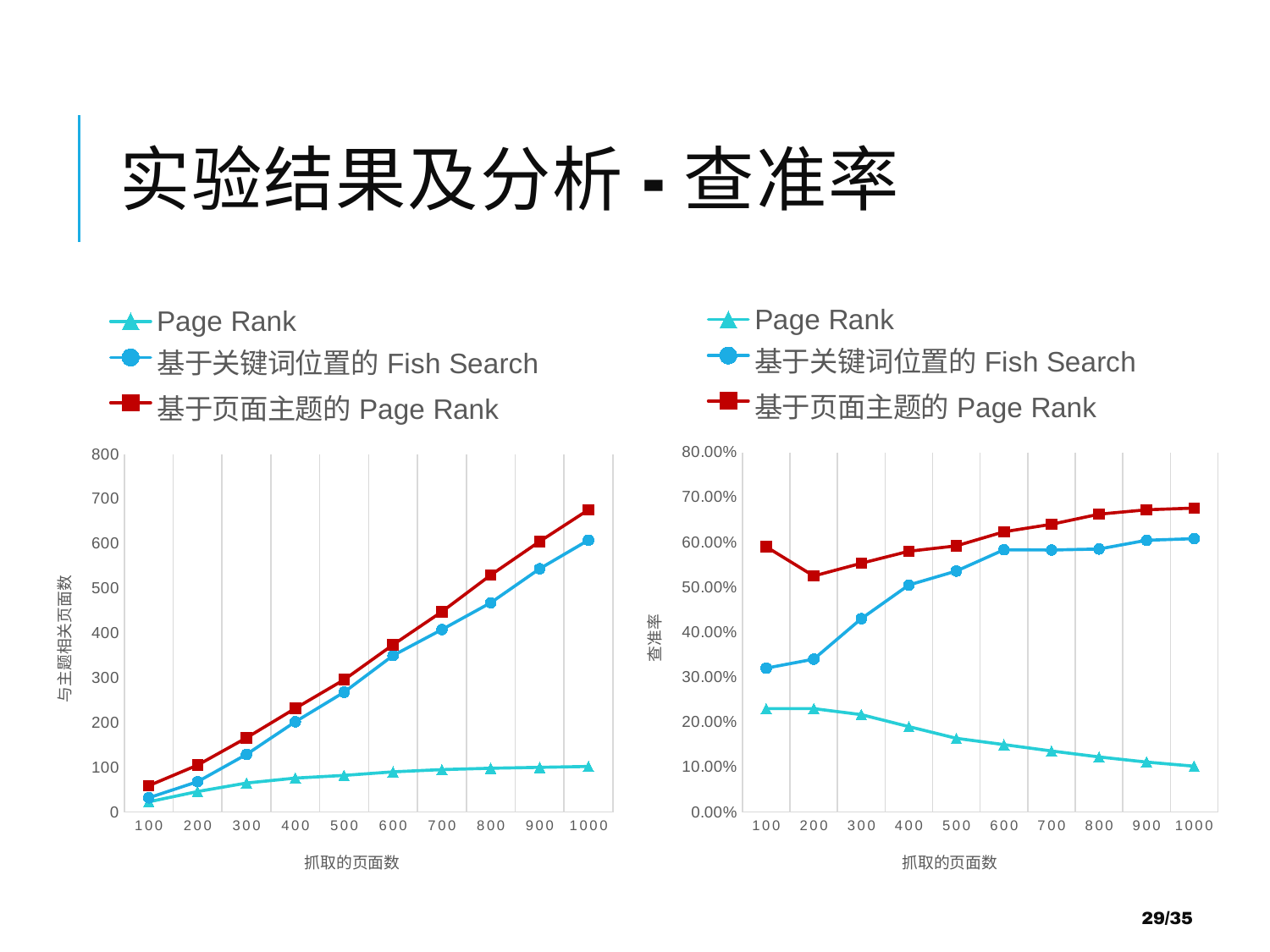

# 实验结果及分析-查准率

### Chart

| Category | Page Rank | 基于关键词位置的Fish Search | 基于页面主题的Page Rank |
|---|---|---|---|
| 100 | 0.23 | 0.32 | 0.59 |
| 200 | 0.23 | 0.34 | 0.525 |
| 300 | 0.21666666666666667 | 0.43 | 0.5533333333333333 |
| 400 | 0.19 | 0.505 | 0.58 |
| 500 | 0.164 | 0.536 | 0.592 |
| 600 | 0.15 | 0.5833333333333334 | 0.6233333333333333 |
| 700 | 0.1357142857142857 | 0.5828571428571429 | 0.64 |
| 800 | 0.1225 | 0.585 | 0.6625 |
| 900 | 0.1111111111111111 | 0.6044444444444445 | 0.6722222222222223 |
| 1000 | 0.102 | 0.608 | 0.676 |

### Chart

| Category | Page Rank | 基于关键词位置的Fish Search | 基于页面主题的Page Rank |
|---|---|---|---|
| 100 | 23.0 | 32.0 | 59.0 |
| 200 | 46.0 | 68.0 | 105.0 |
| 300 | 65.0 | 129.0 | 166.0 |
| 400 | 76.0 | 202.0 | 232.0 |
| 500 | 82.0 | 268.0 | 296.0 |
| 600 | 90.0 | 350.0 | 374.0 |
| 700 | 95.0 | 408.0 | 448.0 |
| 800 | 98.0 | 468.0 | 530.0 |
| 900 | 100.0 | 544.0 | 605.0 |
| 1000 | 102.0 | 608.0 | 676.0 |
29/35